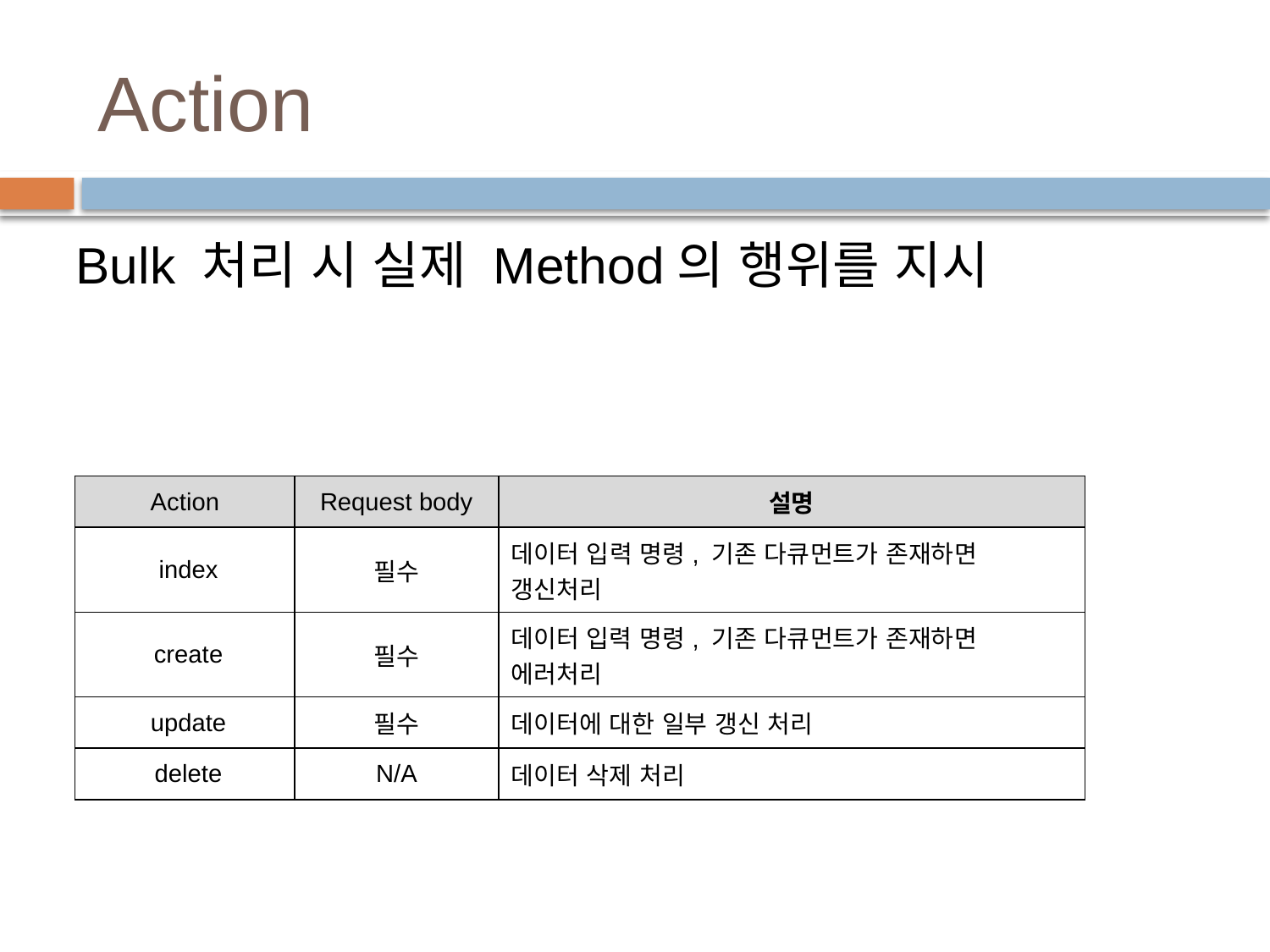

# Action
Bulk 처리 시 실제 Method의 행위를 지시
| Action | Request body | 설명 |
| --- | --- | --- |
| index | 필수 | 데이터 입력 명령, 기존 다큐먼트가 존재하면 갱신처리 |
| create | 필수 | 데이터 입력 명령, 기존 다큐먼트가 존재하면 에러처리 |
| update | 필수 | 데이터에 대한 일부 갱신 처리 |
| delete | N/A | 데이터 삭제 처리 |